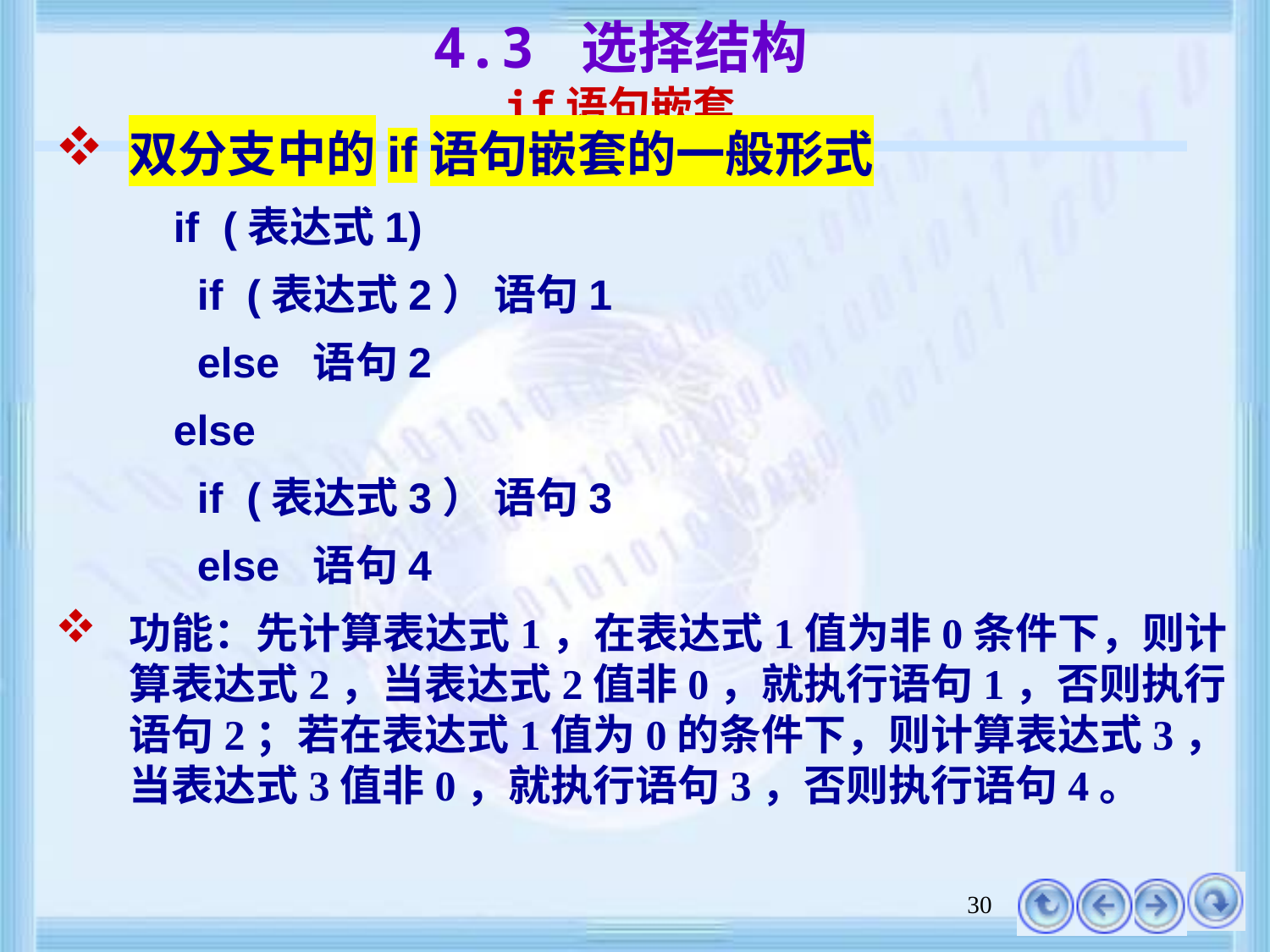

# 4.3 选择结构 if语句嵌套
双分支中的if语句嵌套的一般形式
if  (表达式1)
  if  (表达式2） 语句1
  else  语句2
else
  if  (表达式3） 语句3
  else  语句4
功能：先计算表达式1，在表达式1值为非0条件下，则计算表达式2，当表达式2值非0，就执行语句1，否则执行语句2；若在表达式1值为0的条件下，则计算表达式3，当表达式3值非0，就执行语句3，否则执行语句4。
30